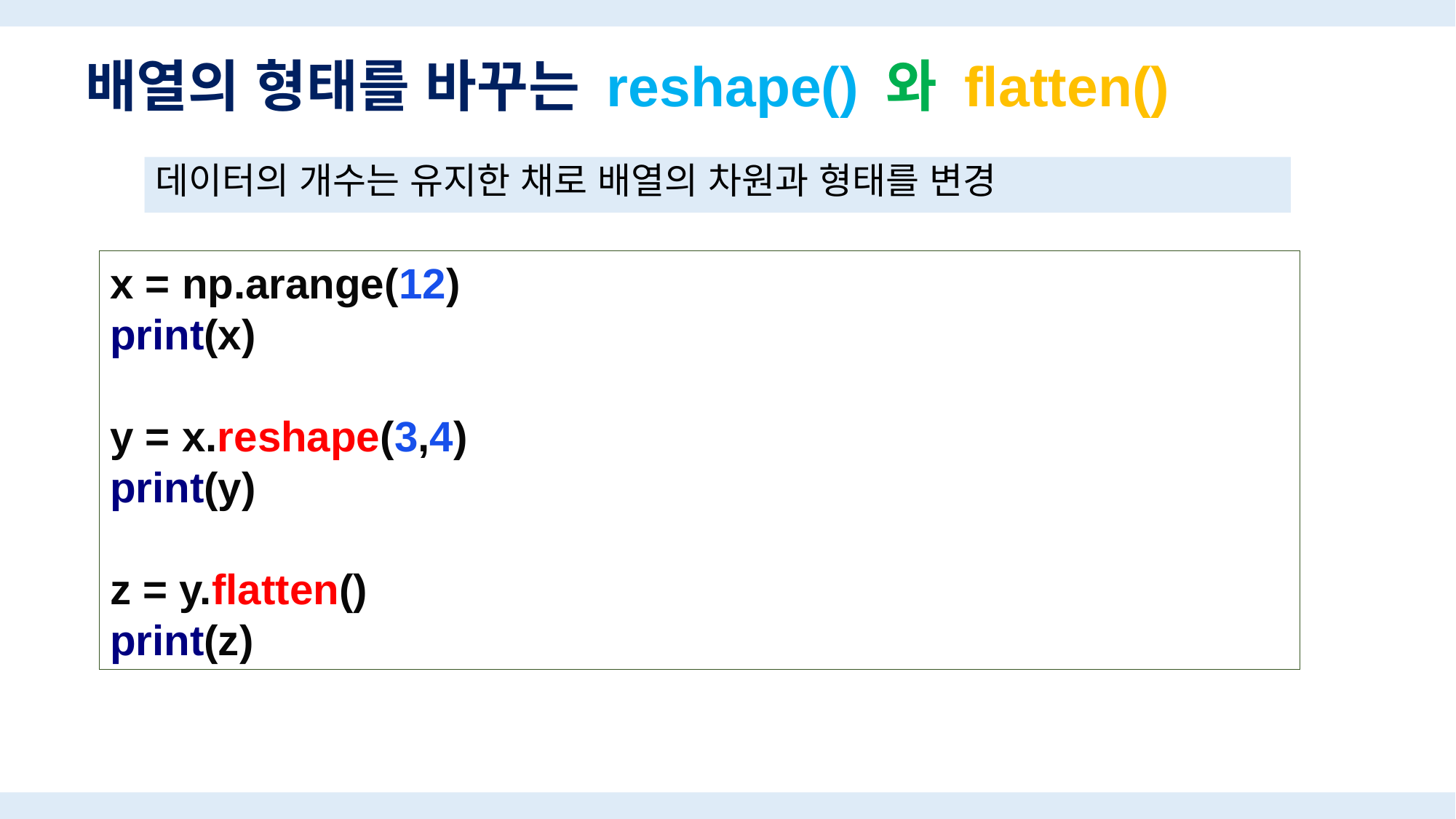

# 배열의 형태를 바꾸는 reshape() 와 flatten()

데이터의 개수는 유지한 채로 배열의 차원과 형태를 변경

x = np.arange(12)
print(x)
y = x.reshape(3,4)
print(y)
z = y.flatten()
print(z)